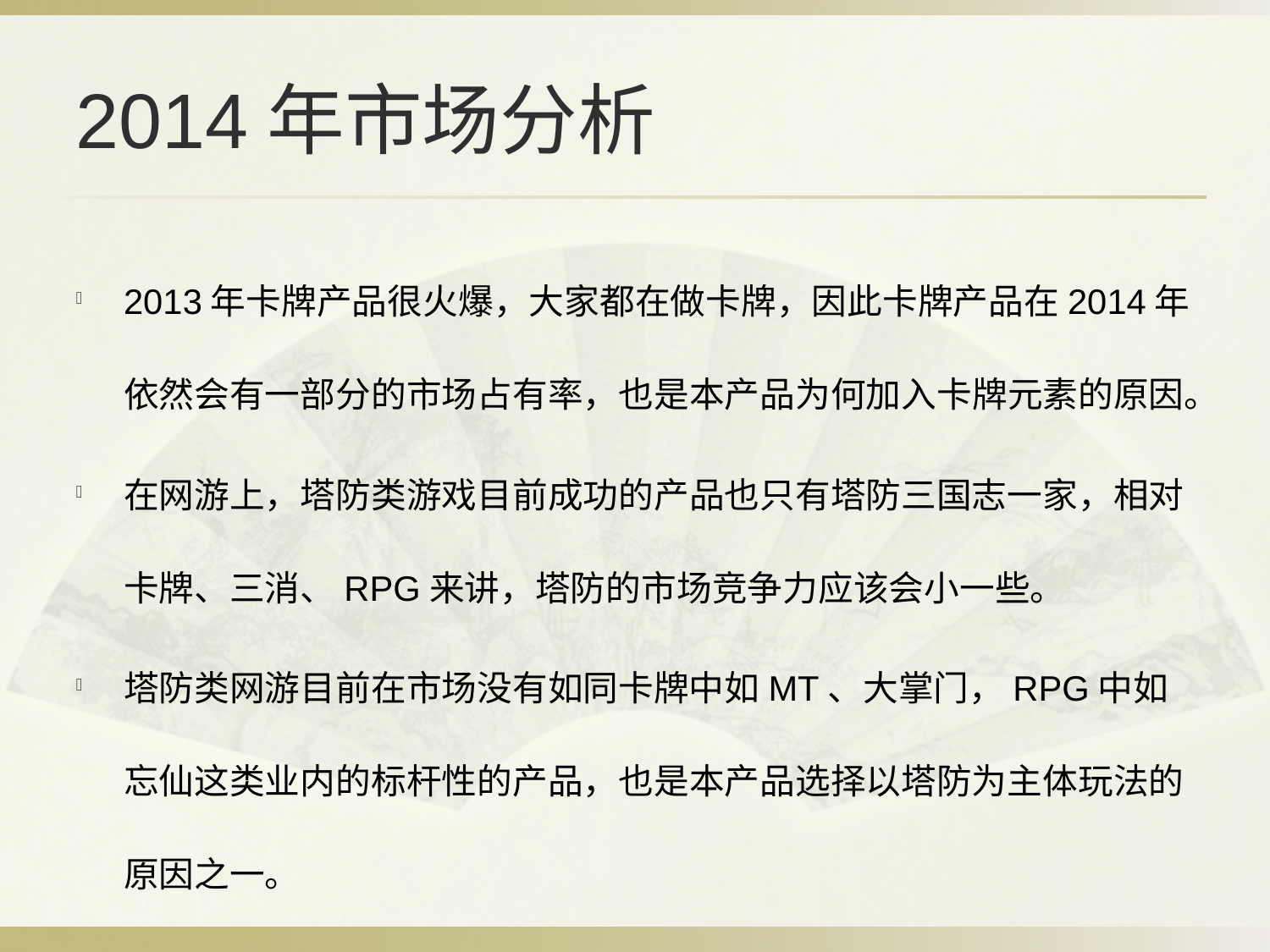

# 2014年市场分析
2013年卡牌产品很火爆，大家都在做卡牌，因此卡牌产品在2014年依然会有一部分的市场占有率，也是本产品为何加入卡牌元素的原因。
在网游上，塔防类游戏目前成功的产品也只有塔防三国志一家，相对卡牌、三消、RPG来讲，塔防的市场竞争力应该会小一些。
塔防类网游目前在市场没有如同卡牌中如MT、大掌门，RPG中如忘仙这类业内的标杆性的产品，也是本产品选择以塔防为主体玩法的原因之一。